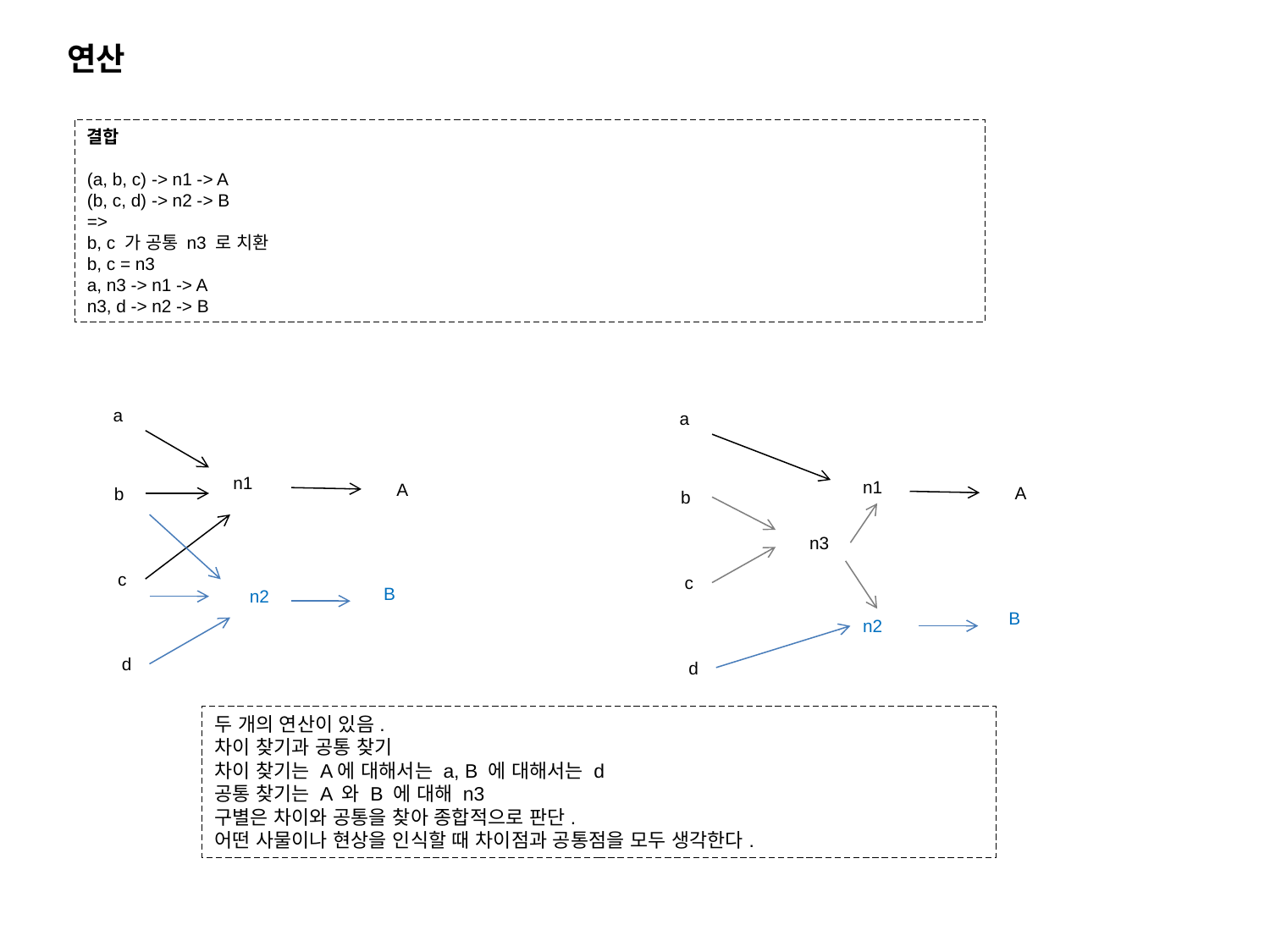

연산
결합

(a, b, c) -> n1 -> A
(b, c, d) -> n2 -> B
=>
b, c 가 공통 n3 로 치환
b, c = n3
a, n3 -> n1 -> A
n3, d -> n2 -> B
a
a
n1
n1
A
A
b
b
n3
c
c
B
n2
B
n2
d
d
두 개의 연산이 있음.
차이 찾기과 공통 찾기
차이 찾기는 A에 대해서는 a, B 에 대해서는 d
공통 찾기는 A 와 B 에 대해 n3
구별은 차이와 공통을 찾아 종합적으로 판단.
어떤 사물이나 현상을 인식할 때 차이점과 공통점을 모두 생각한다.